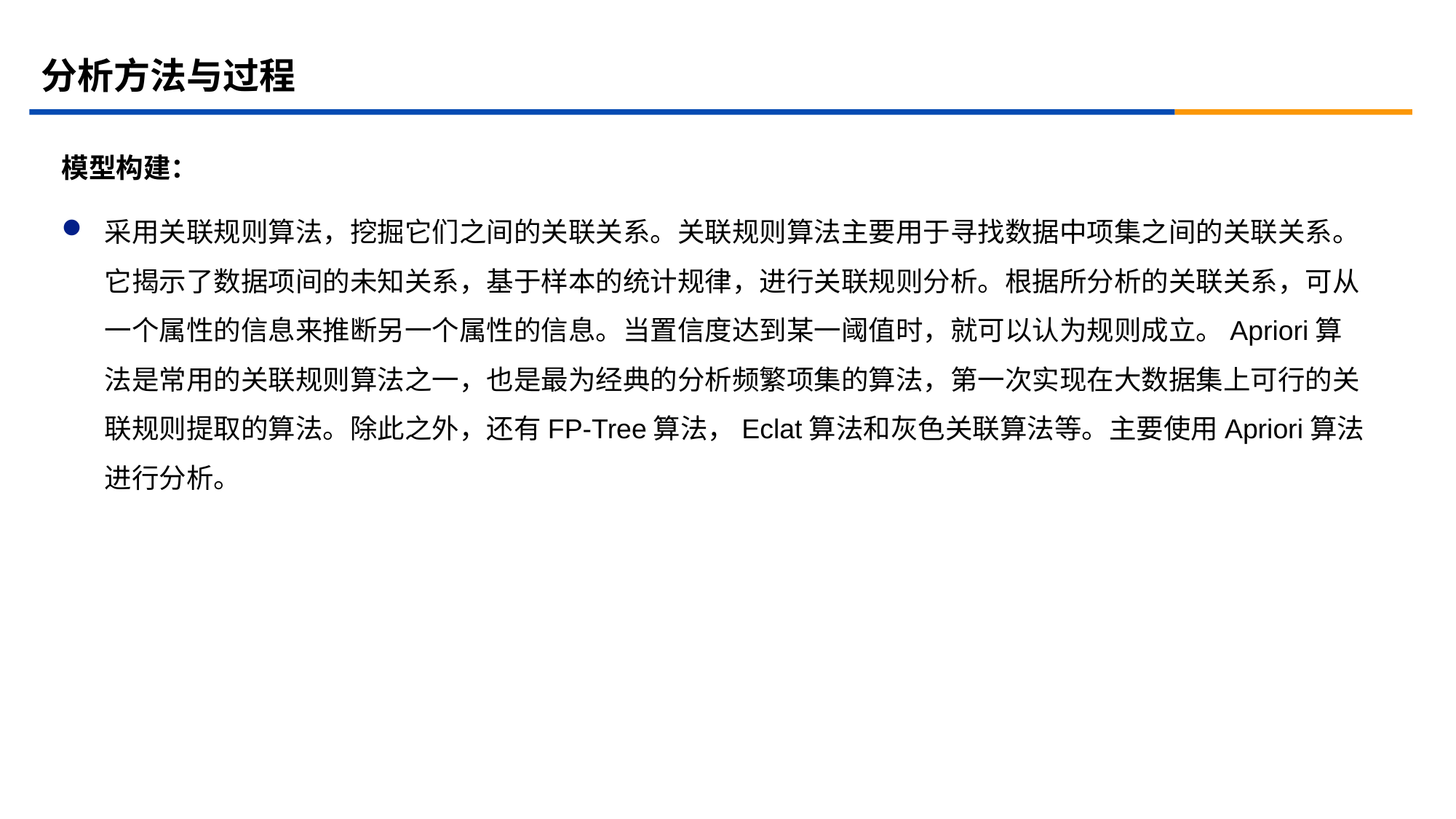

# 分析方法与过程
模型构建：
采用关联规则算法，挖掘它们之间的关联关系。关联规则算法主要用于寻找数据中项集之间的关联关系。它揭示了数据项间的未知关系，基于样本的统计规律，进行关联规则分析。根据所分析的关联关系，可从一个属性的信息来推断另一个属性的信息。当置信度达到某一阈值时，就可以认为规则成立。Apriori算法是常用的关联规则算法之一，也是最为经典的分析频繁项集的算法，第一次实现在大数据集上可行的关联规则提取的算法。除此之外，还有FP-Tree算法，Eclat算法和灰色关联算法等。主要使用Apriori算法进行分析。